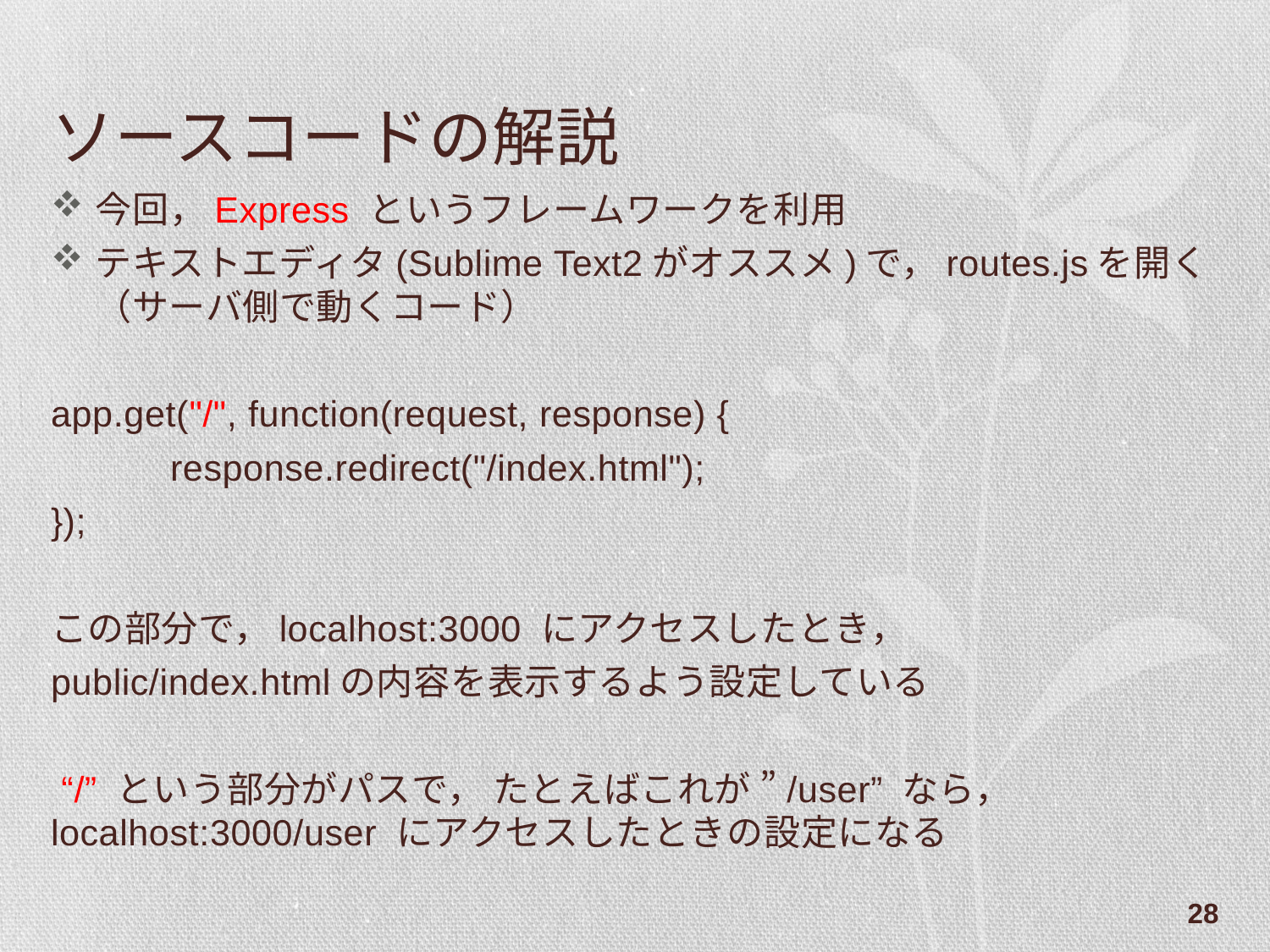

# ソースコードの解説
今回，Express というフレームワークを利用
テキストエディタ(Sublime Text2がオススメ)で，routes.jsを開く（サーバ側で動くコード）

app.get("/", function(request, response) {
    	response.redirect("/index.html");
});

この部分で，localhost:3000 にアクセスしたとき，
public/index.htmlの内容を表示するよう設定している

 “/” という部分がパスで， たとえばこれが ”/user” なら，
localhost:3000/user にアクセスしたときの設定になる
28